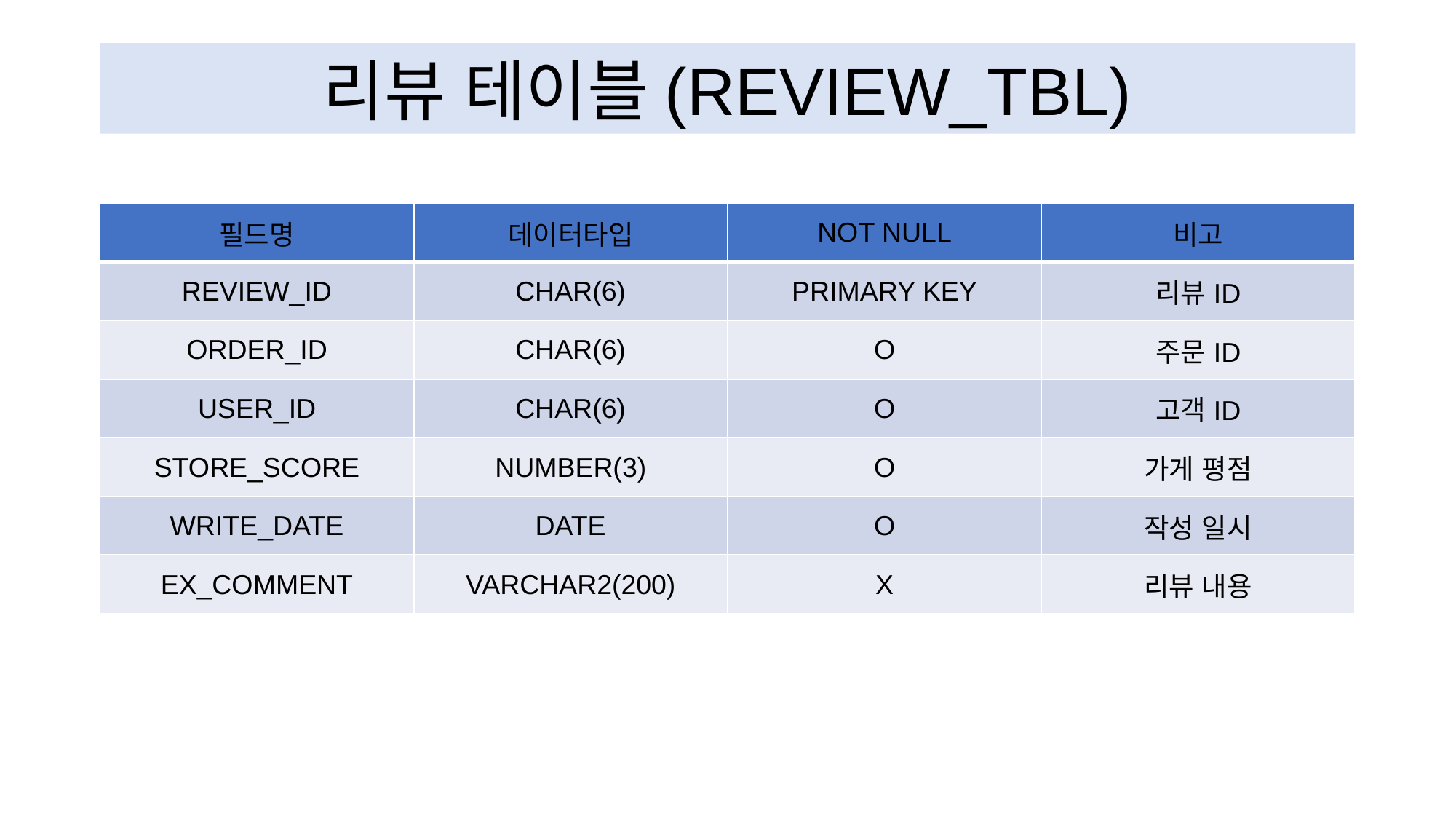

리뷰 테이블(REVIEW_TBL)
| 필드명 | 데이터타입 | NOT NULL | 비고 |
| --- | --- | --- | --- |
| REVIEW\_ID | CHAR(6) | PRIMARY KEY | 리뷰ID |
| ORDER\_ID | CHAR(6) | O | 주문ID |
| USER\_ID | CHAR(6) | O | 고객ID |
| STORE\_SCORE | NUMBER(3) | O | 가게 평점 |
| WRITE\_DATE | DATE | O | 작성 일시 |
| EX\_COMMENT | VARCHAR2(200) | X | 리뷰 내용 |